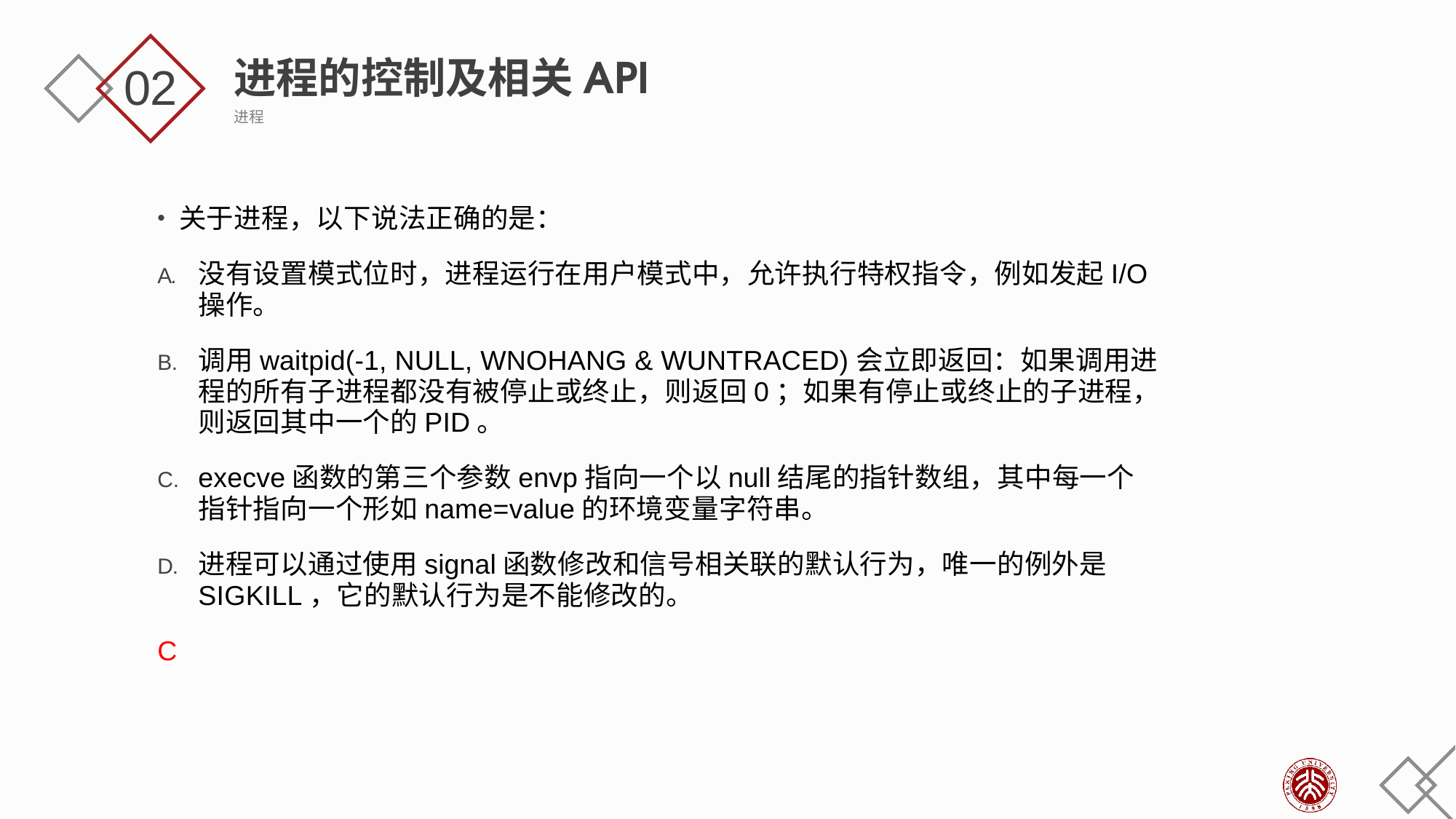

进程的控制及相关API
进程
02

关于进程，以下说法正确的是：
没有设置模式位时，进程运行在用户模式中，允许执行特权指令，例如发起I/O操作。
调用waitpid(-1, NULL, WNOHANG & WUNTRACED)会立即返回：如果调用进程的所有子进程都没有被停止或终止，则返回0；如果有停止或终止的子进程，则返回其中一个的PID。
execve函数的第三个参数envp指向一个以null结尾的指针数组，其中每一个指针指向一个形如name=value的环境变量字符串。
进程可以通过使用signal函数修改和信号相关联的默认行为，唯一的例外是SIGKILL，它的默认行为是不能修改的。
C
19